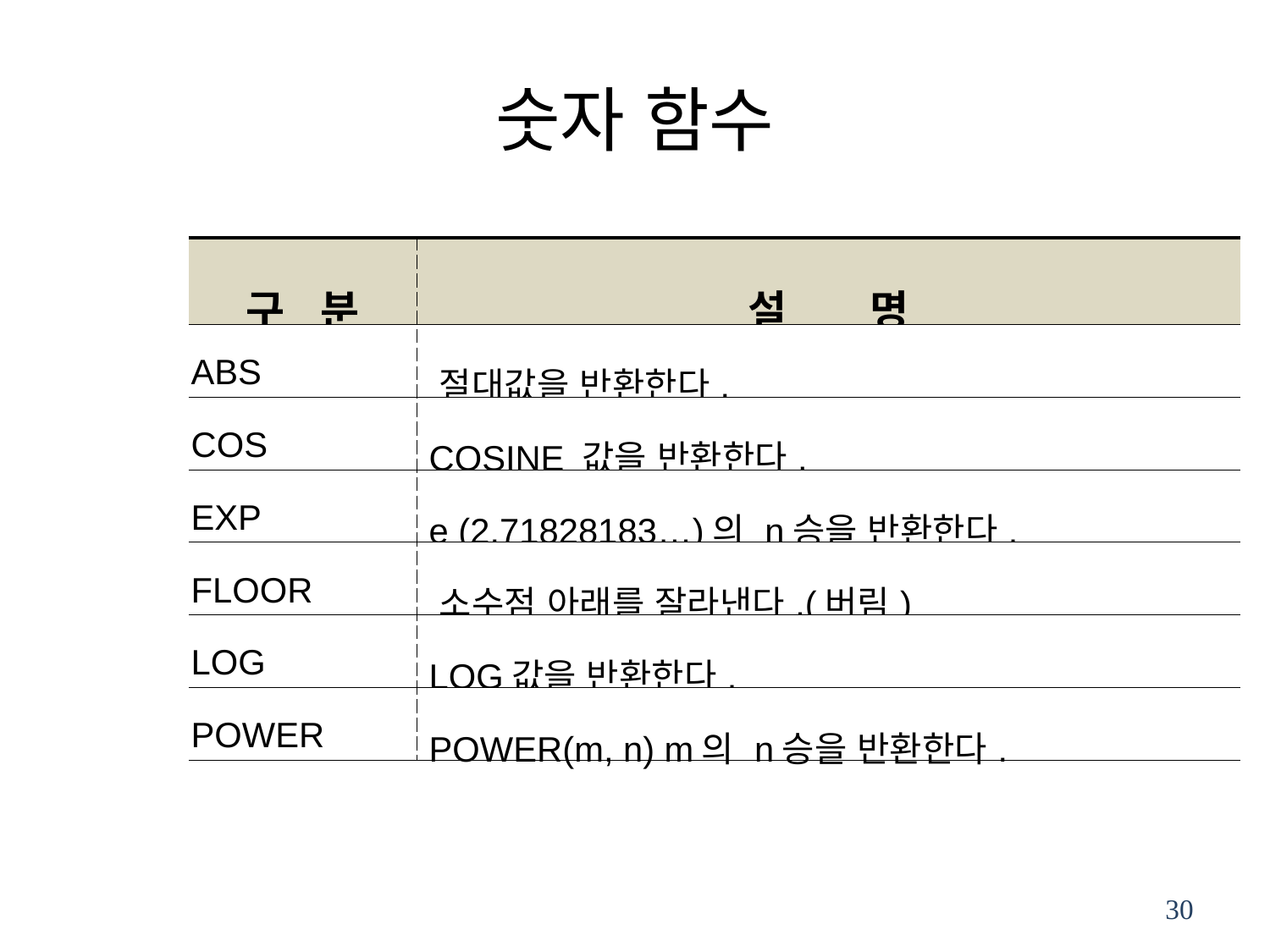

# 숫자 함수

| 구 분 | 설 명 |
| --- | --- |
| ABS | 절대값을 반환한다. |
| COS | COSINE 값을 반환한다. |
| EXP | e (2.71828183…)의 n승을 반환한다. |
| FLOOR | 소수점 아래를 잘라낸다.(버림) |
| LOG | LOG값을 반환한다. |
| POWER | POWER(m, n) m의 n승을 반환한다. |
30